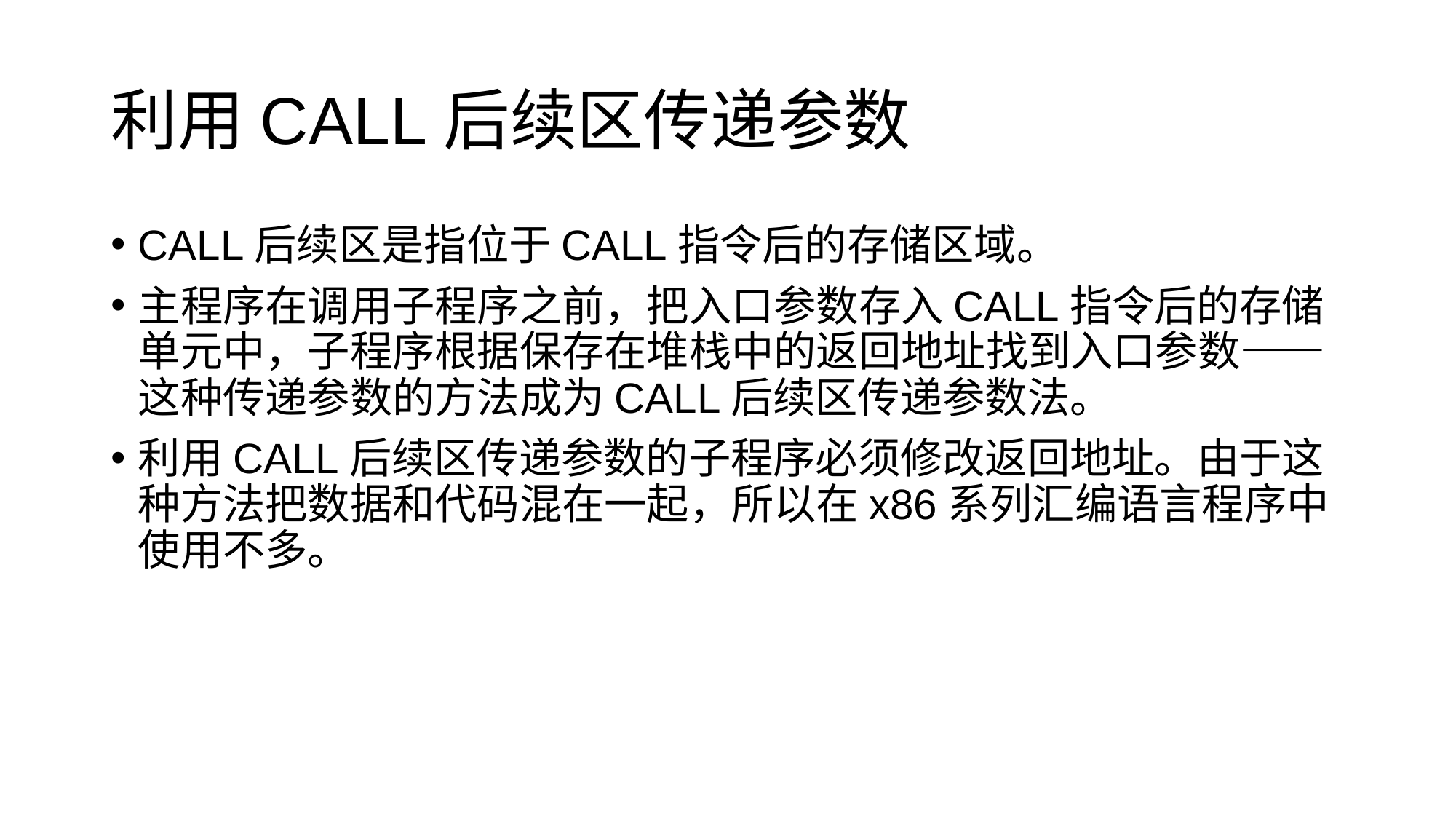

# 利用CALL后续区传递参数
CALL后续区是指位于CALL指令后的存储区域。
主程序在调用子程序之前，把入口参数存入CALL指令后的存储单元中，子程序根据保存在堆栈中的返回地址找到入口参数——这种传递参数的方法成为CALL后续区传递参数法。
利用CALL后续区传递参数的子程序必须修改返回地址。由于这种方法把数据和代码混在一起，所以在x86系列汇编语言程序中使用不多。